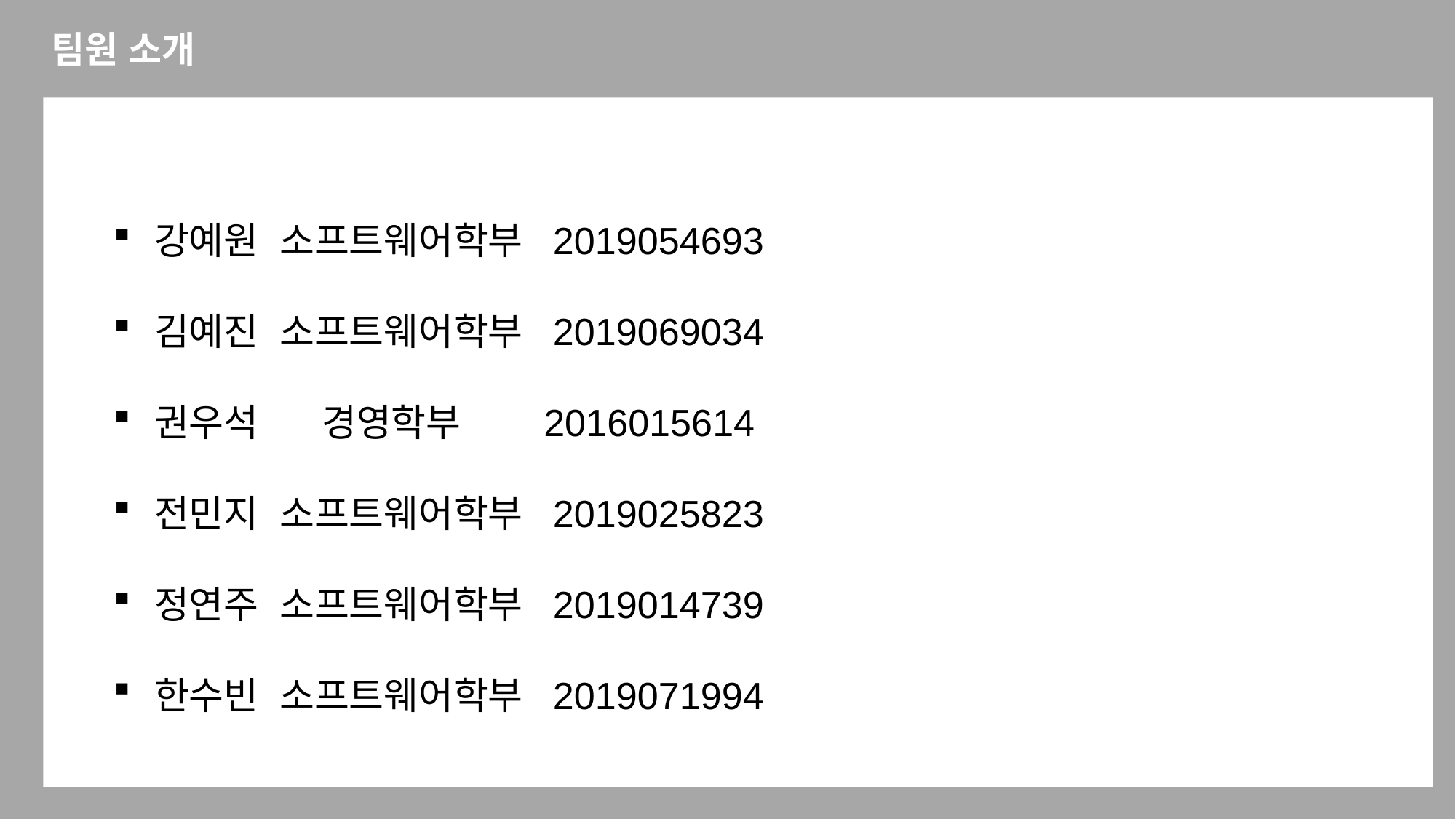

팀원 소개
강예원  소프트웨어학부  2019054693
김예진  소프트웨어학부  2019069034
권우석      경영학부       2016015614
전민지  소프트웨어학부  2019025823
정연주  소프트웨어학부  2019014739
한수빈  소프트웨어학부  2019071994